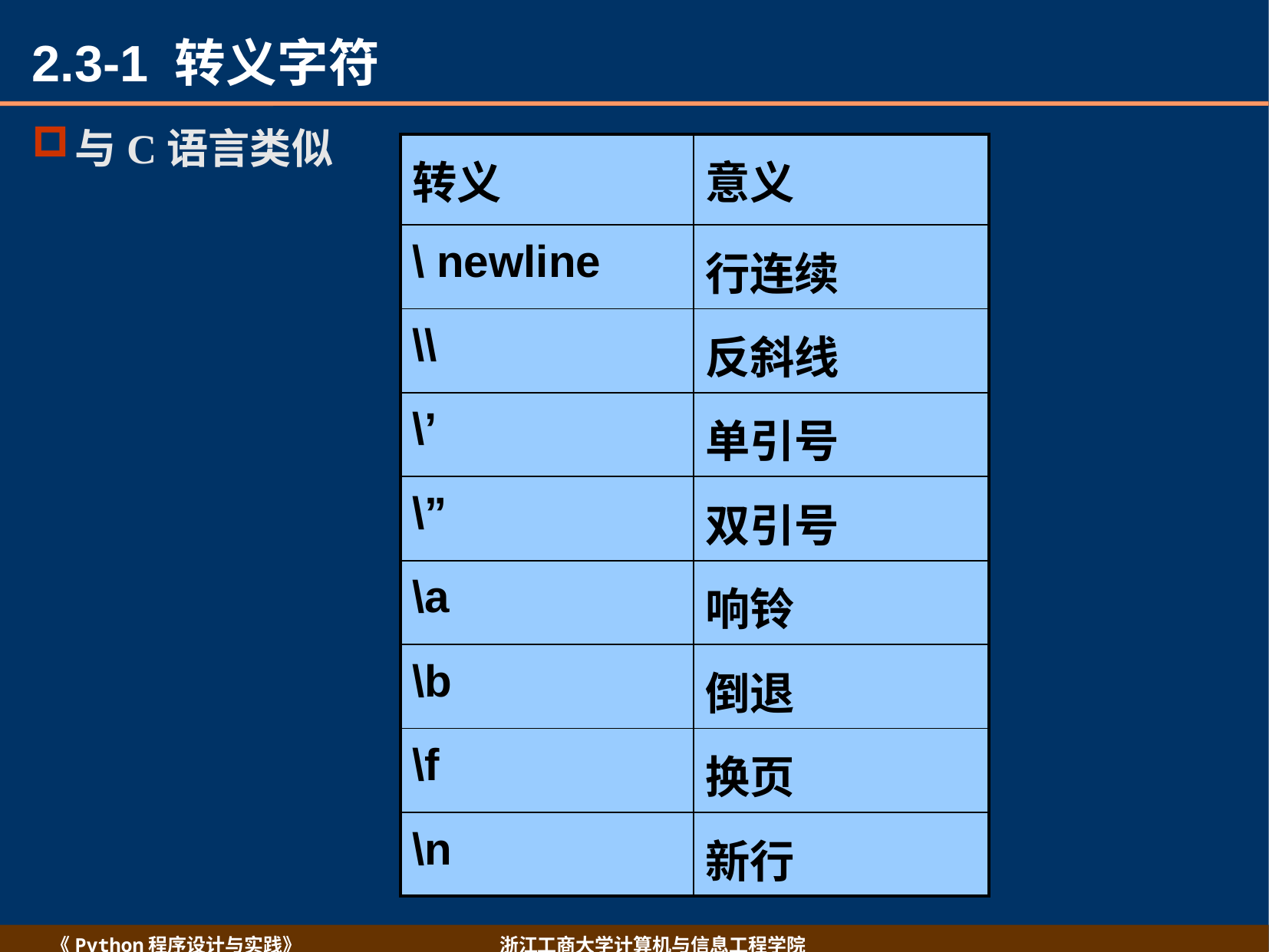

# 2.3-1 转义字符
与C语言类似
| 转义 | 意义 |
| --- | --- |
| \ newline | 行连续 |
| \\ | 反斜线 |
| \’ | 单引号 |
| \” | 双引号 |
| \a | 响铃 |
| \b | 倒退 |
| \f | 换页 |
| \n | 新行 |